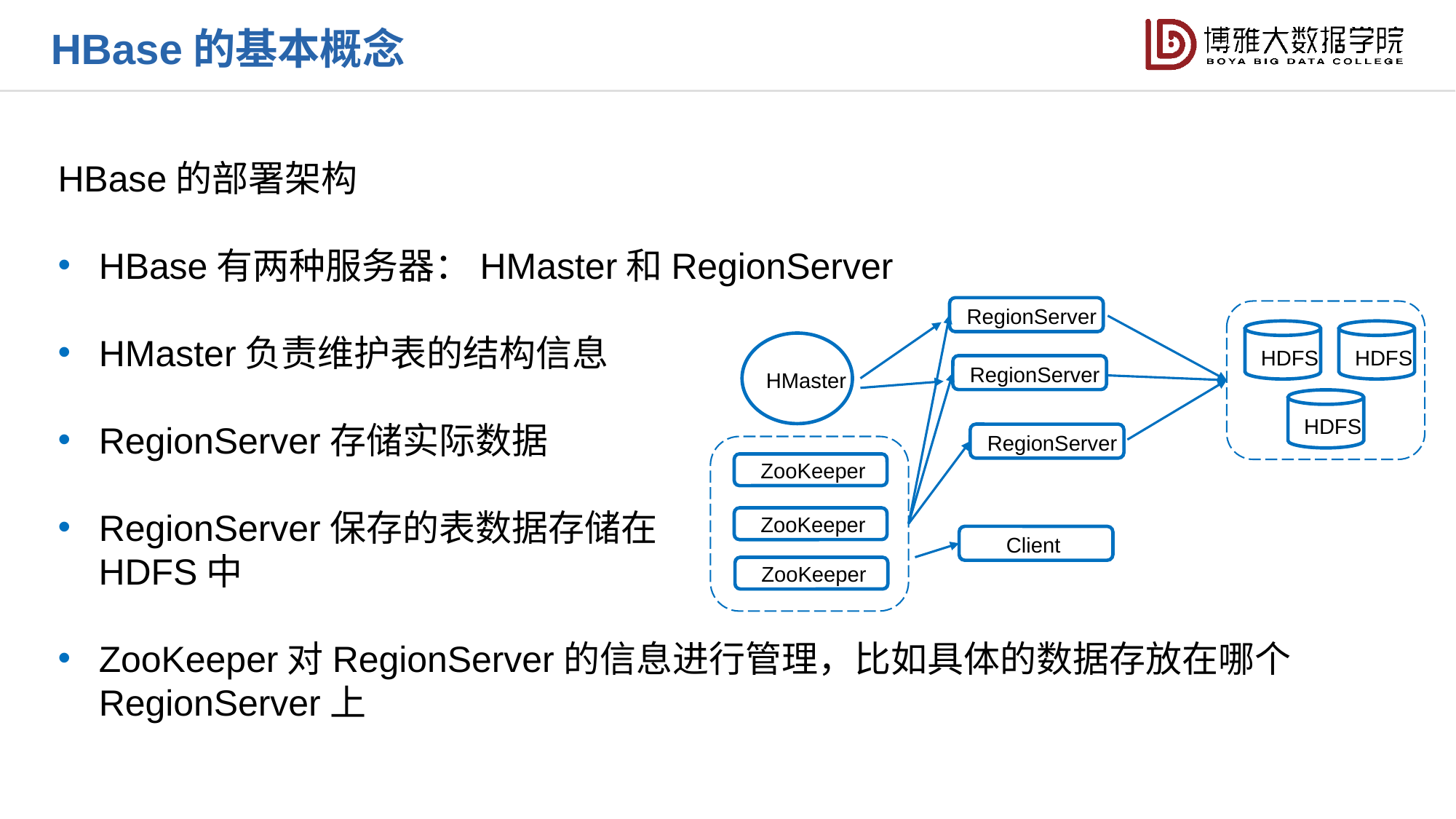

HBase的基本概念
HBase的部署架构

HBase有两种服务器：HMaster和RegionServer

HMaster负责维护表的结构信息

RegionServer存储实际数据

RegionServer保存的表数据存储在
    HDFS中

ZooKeeper对RegionServer的信息进行管理，比如具体的数据存放在哪个RegionServer上

RegionServer

HDFS

HDFS

HDFS

HMaster

RegionServer

RegionServer

ZooKeeper

ZooKeeper

ZooKeeper

     Client